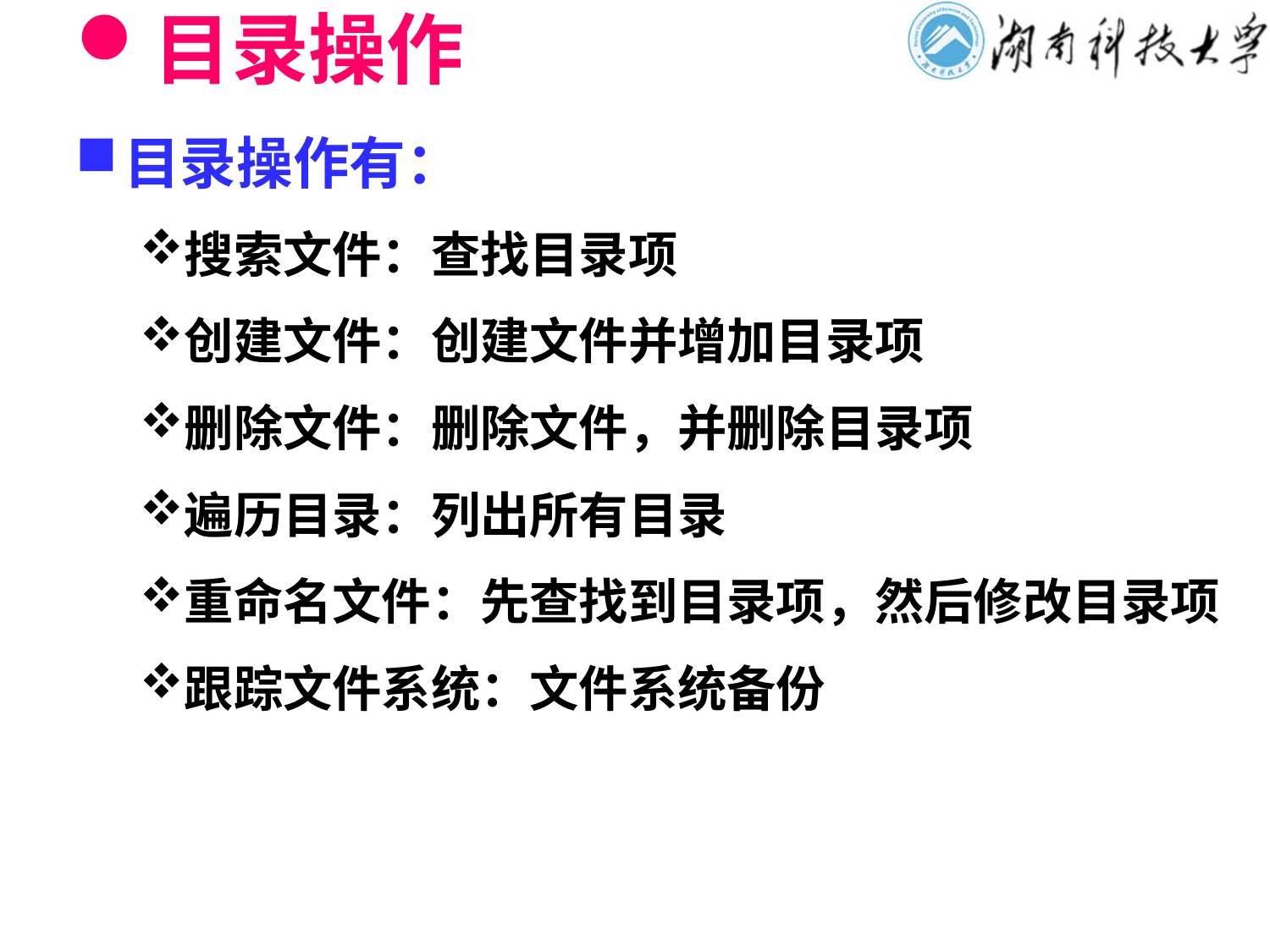

# 目录操作
目录操作有：
搜索文件：查找目录项
创建文件：创建文件并增加目录项
删除文件：删除文件，并删除目录项
遍历目录：列出所有目录
重命名文件：先查找到目录项，然后修改目录项
跟踪文件系统：文件系统备份